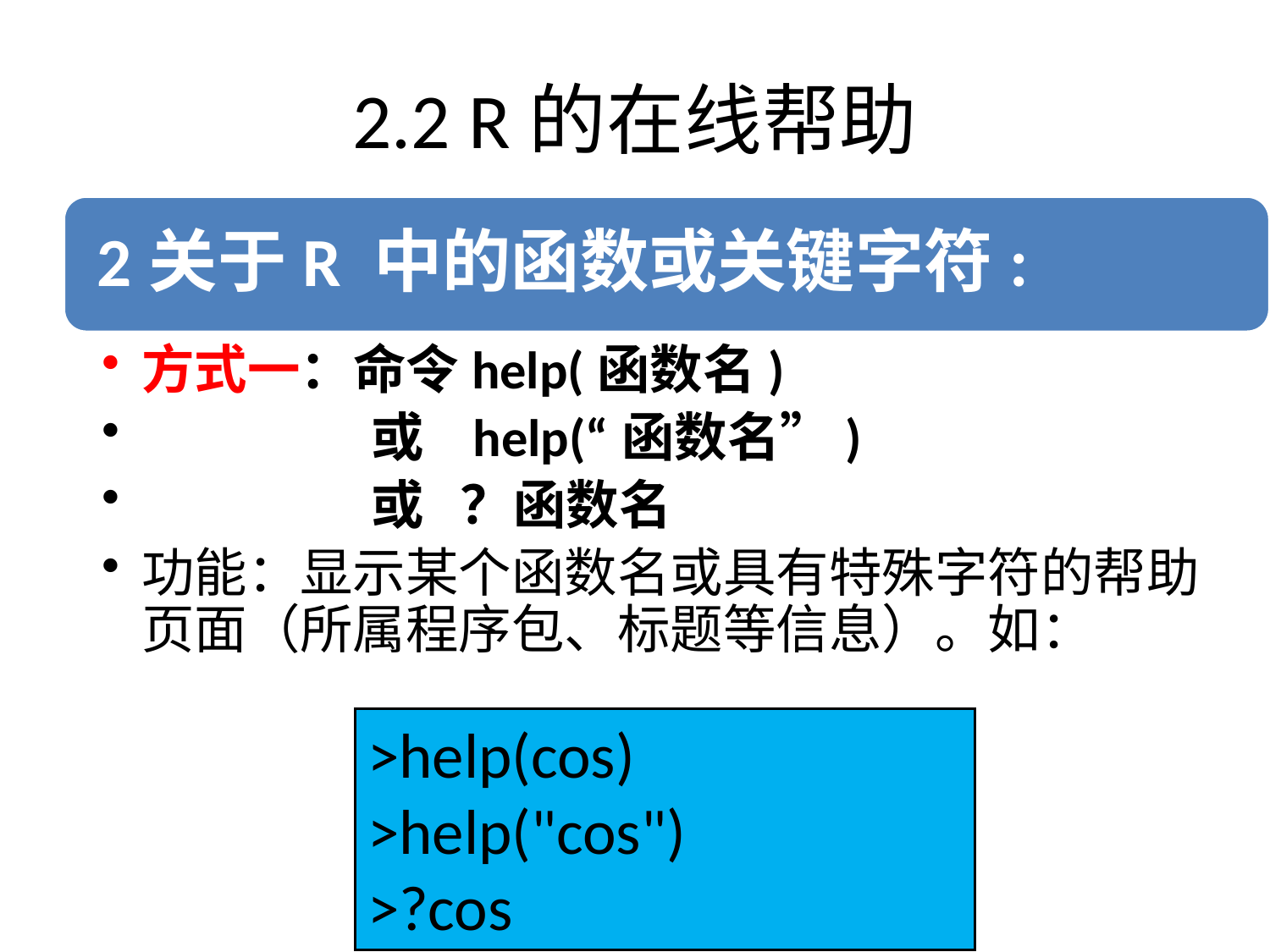

# 2.2 R的在线帮助
2关于R 中的函数或关键字符:
方式一：命令help(函数名)
                  或   help(“函数名”)
                  或   ？函数名
功能：显示某个函数名或具有特殊字符的帮助页面（所属程序包、标题等信息）。如：
>help(cos)
>help("cos")
>?cos